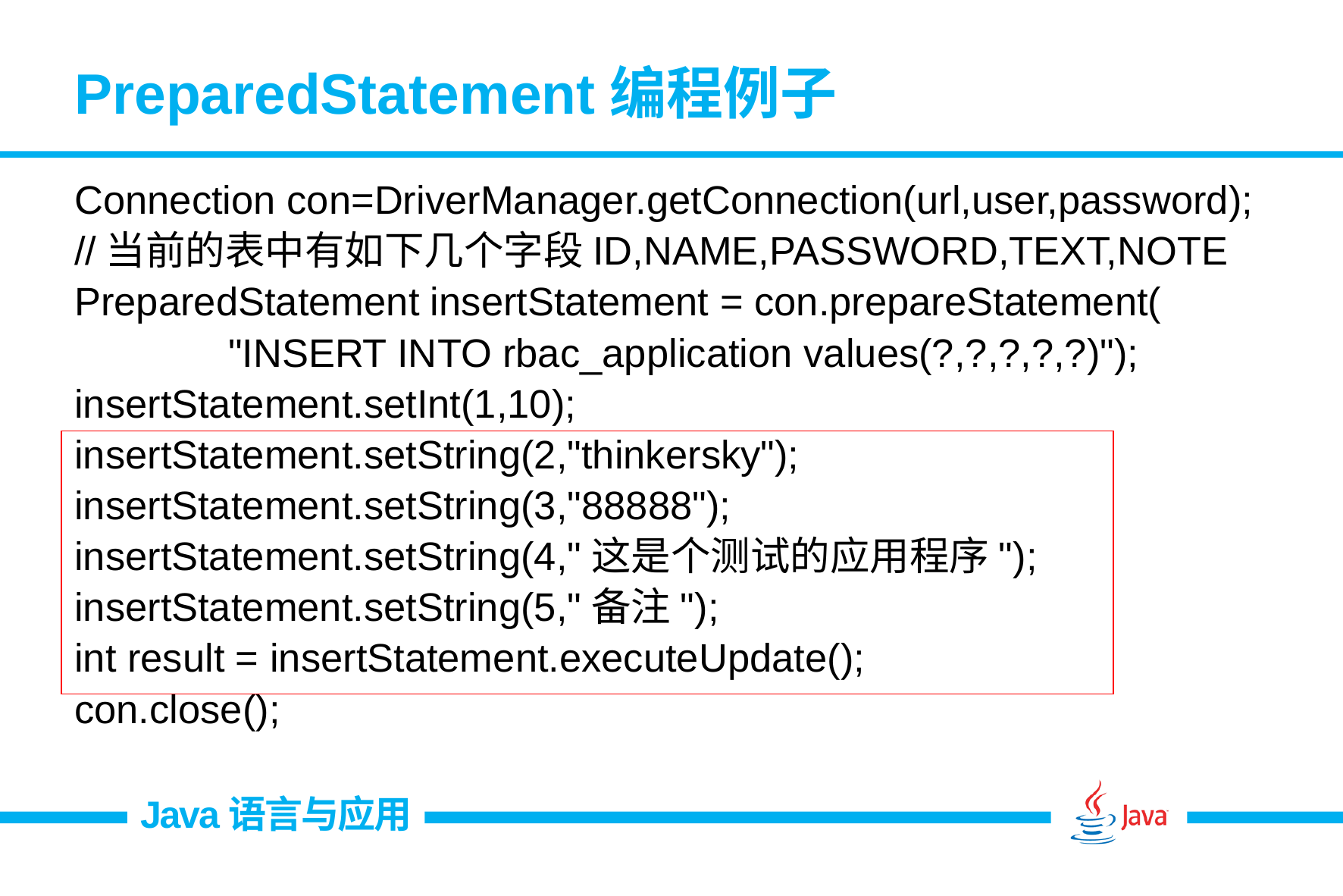

# PreparedStatement编程例子
Connection con=DriverManager.getConnection(url,user,password);
//当前的表中有如下几个字段ID,NAME,PASSWORD,TEXT,NOTE
PreparedStatement insertStatement = con.prepareStatement(
              "INSERT INTO rbac_application values(?,?,?,?,?)");
insertStatement.setInt(1,10);
insertStatement.setString(2,"thinkersky");
insertStatement.setString(3,"88888");
insertStatement.setString(4,"这是个测试的应用程序");
insertStatement.setString(5,"备注");
int result = insertStatement.executeUpdate();
con.close();